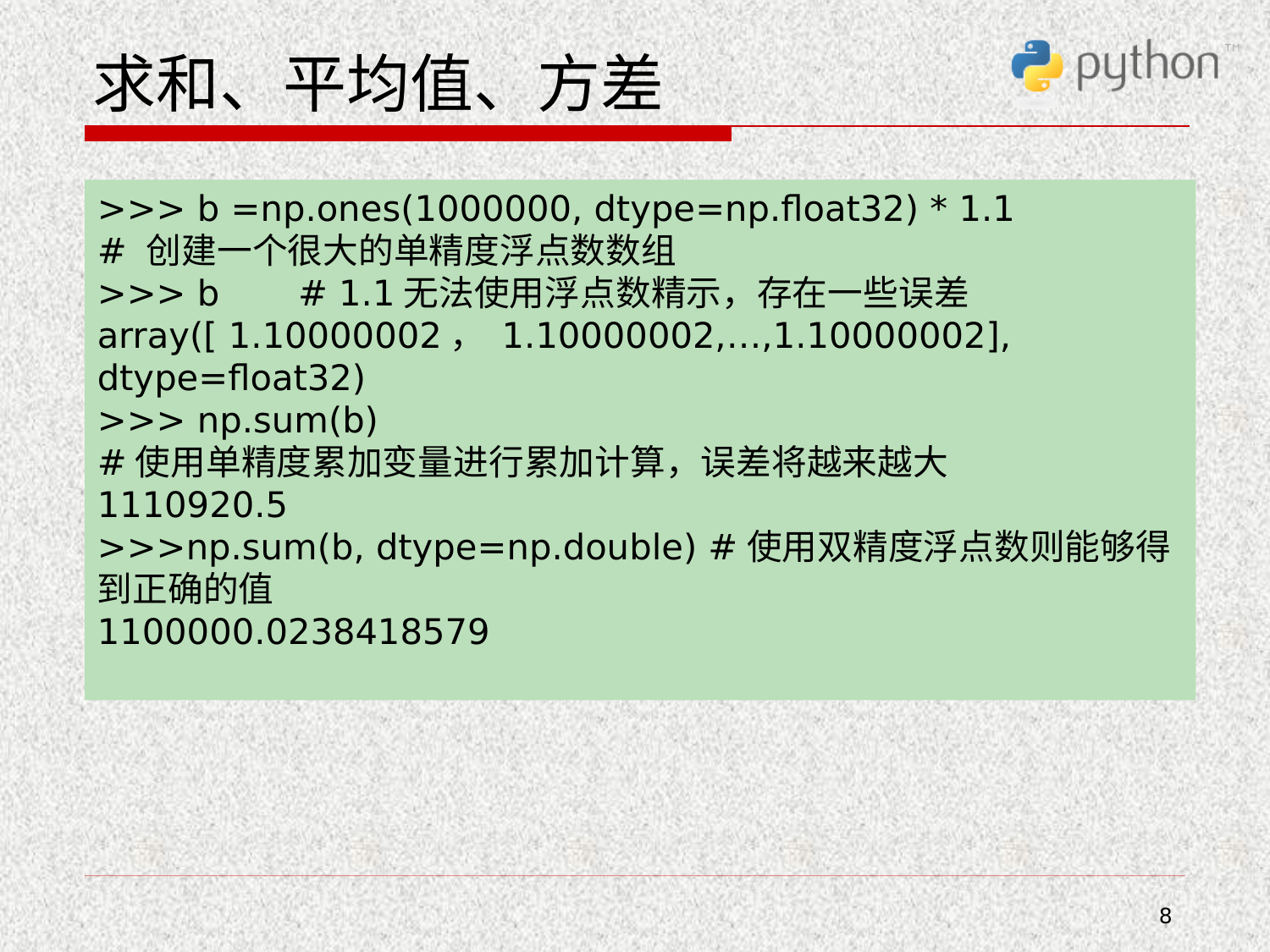

# 求和、平均值、方差

>>> b =np.ones(1000000, dtype=np.float32) * 1.1
# 创建一个很大的单精度浮点数数组
>>> b       # 1.1无法使用浮点数精示，存在一些误差
array([ 1.10000002， 1.10000002,…,1.10000002], dtype=float32)
>>> np.sum(b)
#使用单精度累加变量进行累加计算，误差将越来越大
1110920.5
>>>np.sum(b, dtype=np.double) #使用双精度浮点数则能够得到正确的值
1100000.0238418579

8